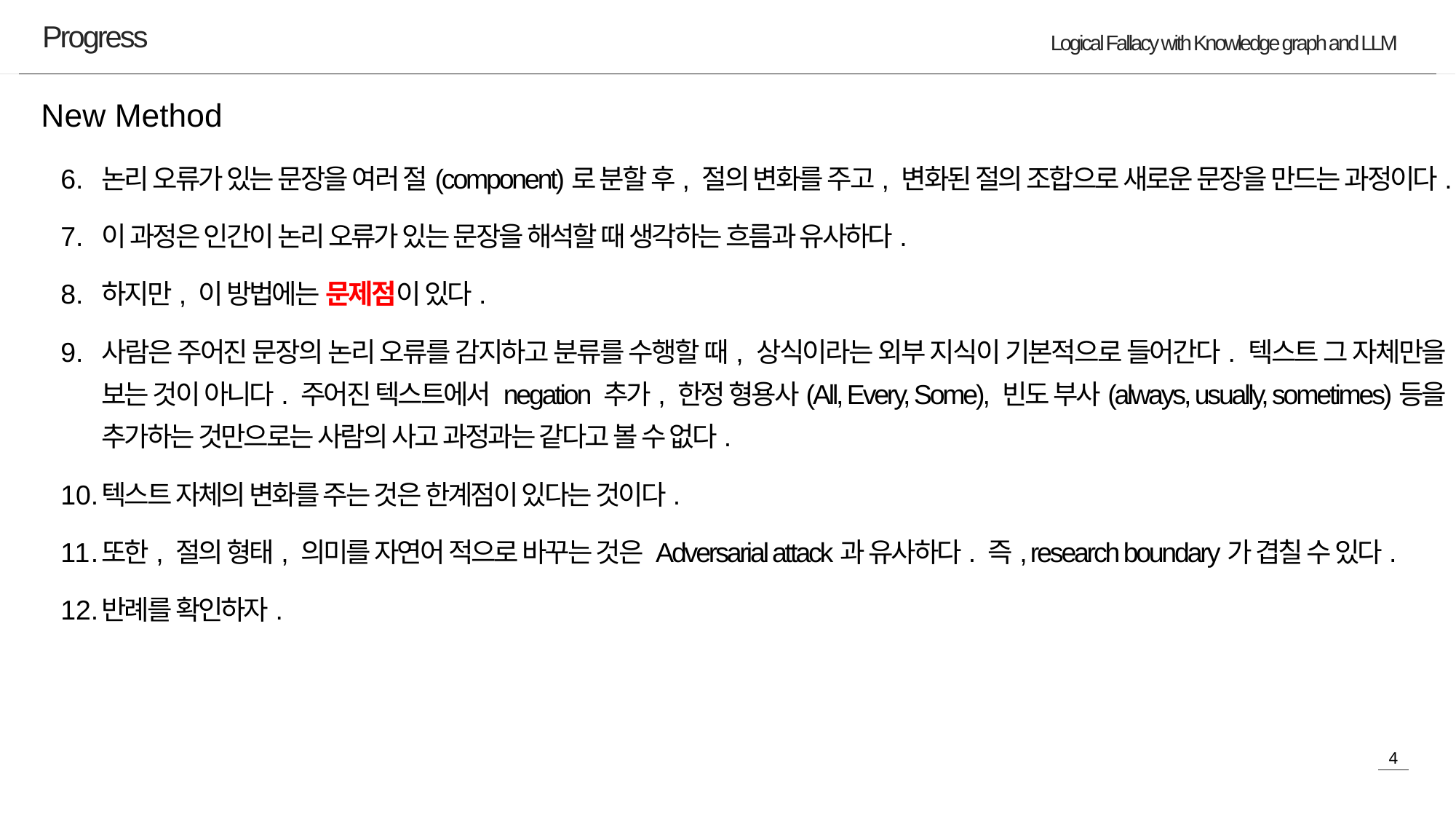

Progress
New Method
논리 오류가 있는 문장을 여러 절(component)로 분할 후, 절의 변화를 주고, 변화된 절의 조합으로 새로운 문장을 만드는 과정이다.
이 과정은 인간이 논리 오류가 있는 문장을 해석할 때 생각하는 흐름과 유사하다.
하지만, 이 방법에는 문제점이 있다.
사람은 주어진 문장의 논리 오류를 감지하고 분류를 수행할 때, 상식이라는 외부 지식이 기본적으로 들어간다. 텍스트 그 자체만을 보는 것이 아니다. 주어진 텍스트에서 negation 추가, 한정 형용사(All, Every, Some), 빈도 부사(always, usually, sometimes)등을 추가하는 것만으로는 사람의 사고 과정과는 같다고 볼 수 없다.
텍스트 자체의 변화를 주는 것은 한계점이 있다는 것이다.
또한, 절의 형태, 의미를 자연어 적으로 바꾸는 것은 Adversarial attack과 유사하다. 즉, research boundary가 겹칠 수 있다.
반례를 확인하자.